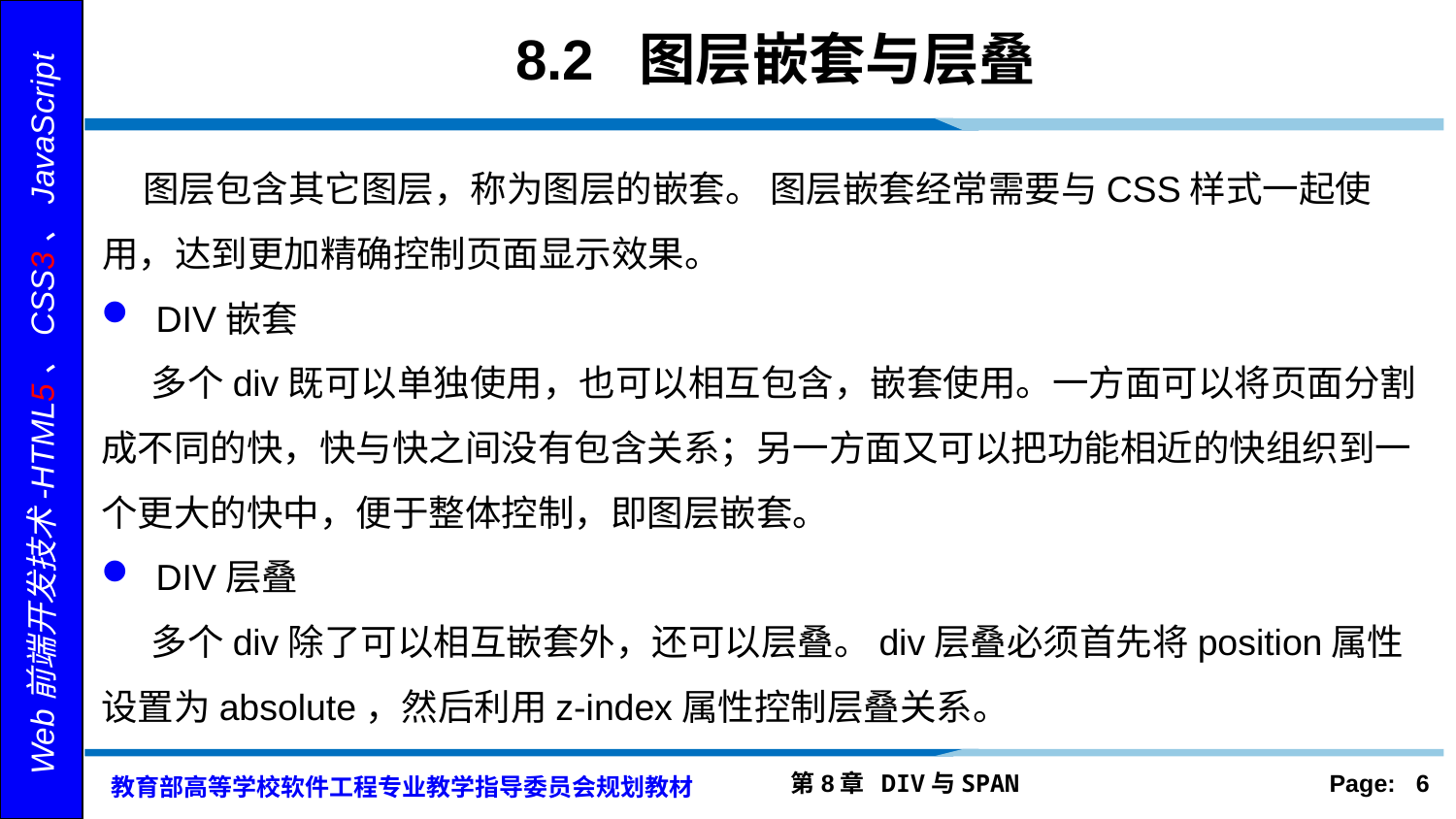

# 8.2  图层嵌套与层叠
    图层包含其它图层，称为图层的嵌套。 图层嵌套经常需要与CSS样式一起使用，达到更加精确控制页面显示效果。
DIV嵌套
     多个div既可以单独使用，也可以相互包含，嵌套使用。一方面可以将页面分割成不同的快，快与快之间没有包含关系；另一方面又可以把功能相近的快组织到一个更大的快中，便于整体控制，即图层嵌套。
DIV层叠
     多个div除了可以相互嵌套外，还可以层叠。div层叠必须首先将position属性设置为absolute，然后利用z-index属性控制层叠关系。